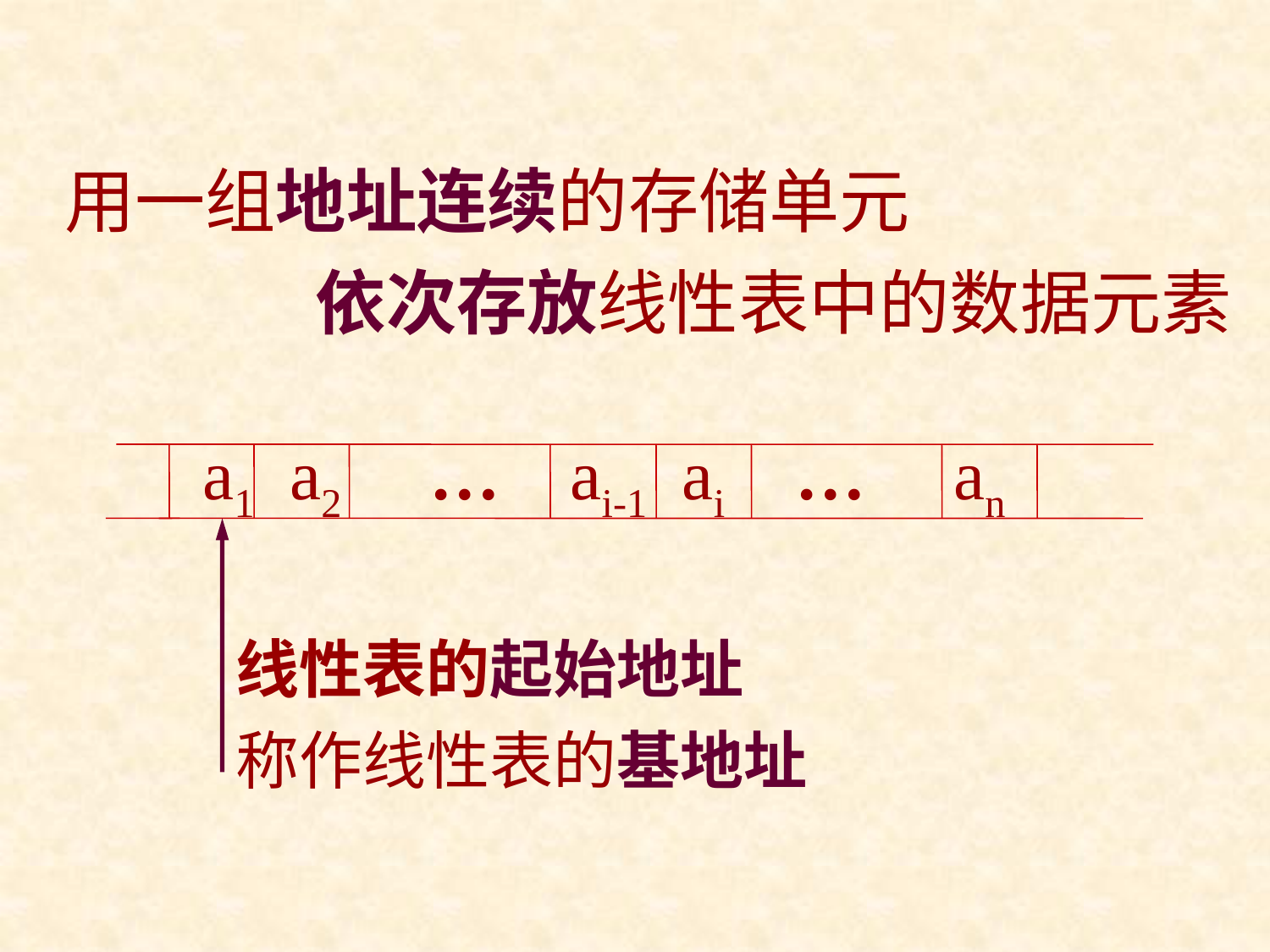

用一组地址连续的存储单元
                依次存放线性表中的数据元素

 a1  a2     …    ai-1  ai    …     an

线性表的起始地址
称作线性表的基地址